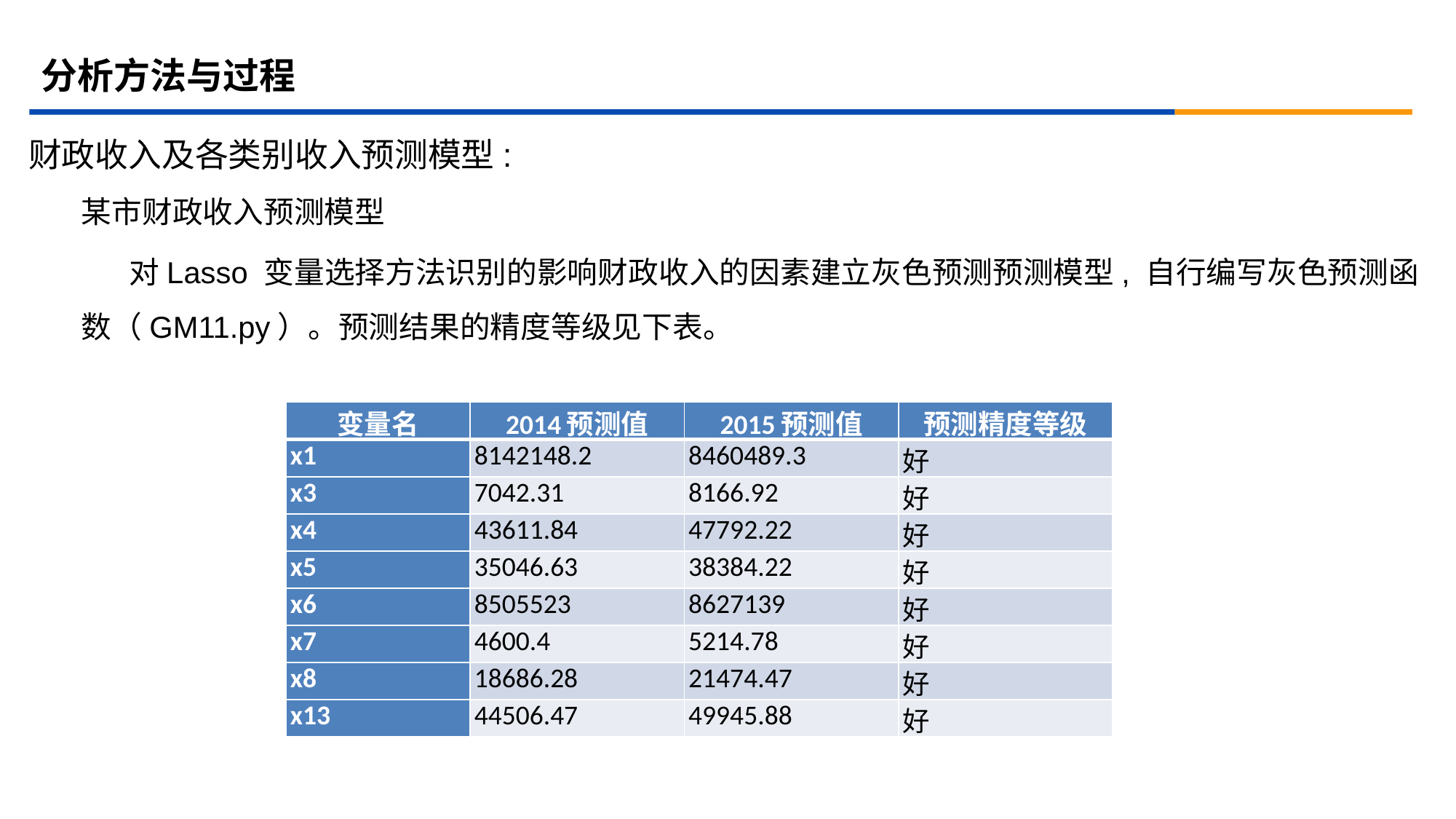

# 分析方法与过程
财政收入及各类别收入预测模型:
某市财政收入预测模型
      对Lasso 变量选择方法识别的影响财政收入的因素建立灰色预测预测模型, 自行编写灰色预测函数（GM11.py）。预测结果的精度等级见下表。
| 变量名 | 2014预测值 | 2015预测值 | 预测精度等级 |
| --- | --- | --- | --- |
| x1 | 8142148.2 | 8460489.3 | 好 |
| x3 | 7042.31 | 8166.92 | 好 |
| x4 | 43611.84 | 47792.22 | 好 |
| x5 | 35046.63 | 38384.22 | 好 |
| x6 | 8505523 | 8627139 | 好 |
| x7 | 4600.4 | 5214.78 | 好 |
| x8 | 18686.28 | 21474.47 | 好 |
| x13 | 44506.47 | 49945.88 | 好 |